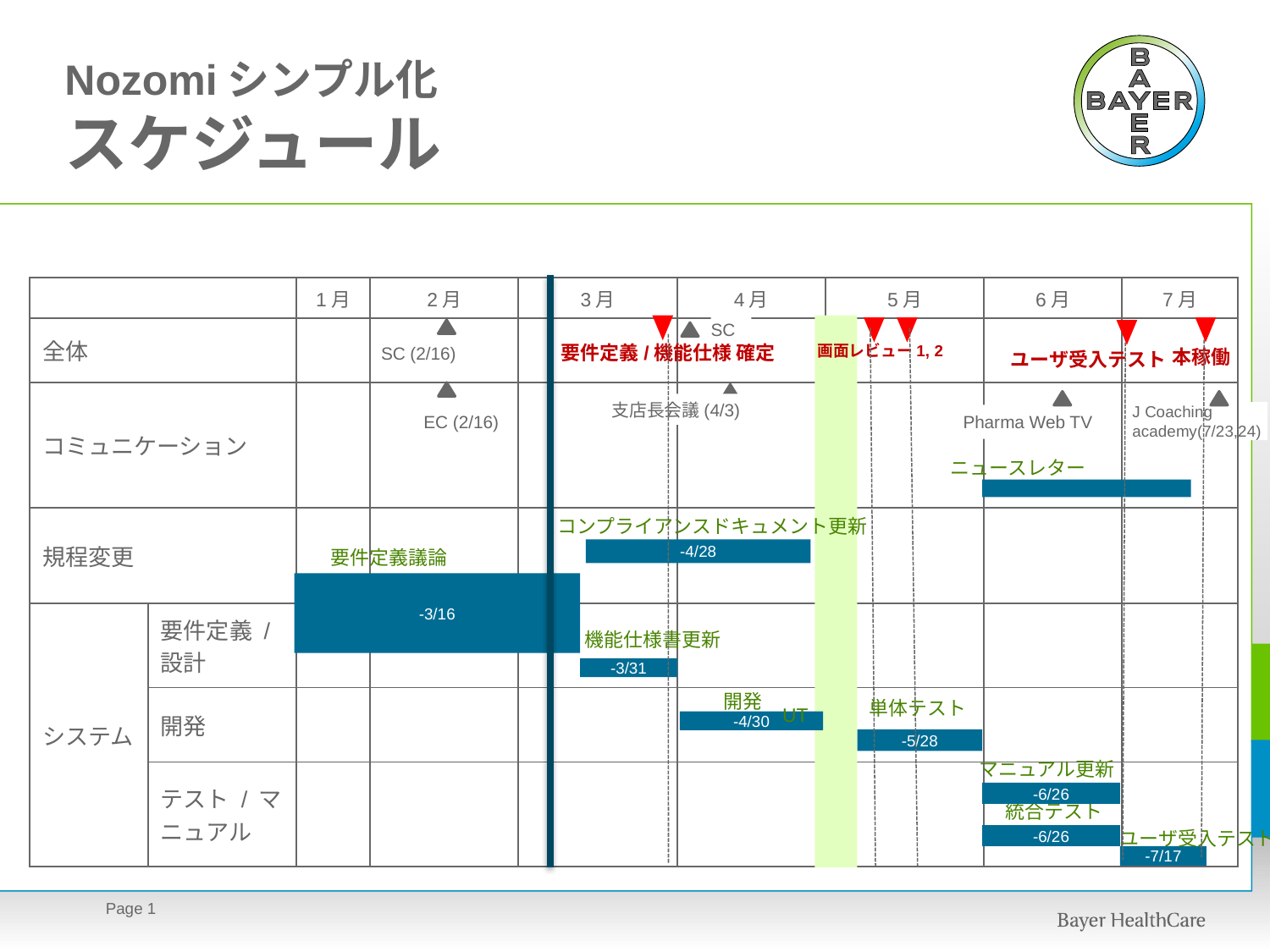

# Nozomiシンプル化 スケジュール
|  |  | 1月 | 2月 | 3月 | 4月 | 5月 | 6月 | 7月 |
| --- | --- | --- | --- | --- | --- | --- | --- | --- |
| 全体 |  |  |  |  |  |  |  |  |
| コミュニケーション |  |  |  |  |  |  |  |  |
| 規程変更 |  |  |  |  |  |  |  |  |
| システム | 要件定義 / 設計 |  |  |  |  |  |  |  |
|  | 開発 |  |  |  |  |  |  |  |
|  | テスト / マニュアル |  |  |  |  |  |  |  |
SC

要件定義/機能仕様 確定
画面レビュー1, 2
SC (2/16)
本稼働
ユーザ受入テスト

支店長会議(4/3)
J Coaching academy(7/23,24)
Pharma Web TV
EC (2/16)
ニュースレター

コンプライアンスドキュメント更新
要件定義議論
-4/28
-3/16
機能仕様書更新
-3/31
開発
単体テスト
UT
-4/30
-5/28
マニュアル更新
-6/26
統合テスト
ユーザ受入テスト
-6/26
-7/17
Page 1